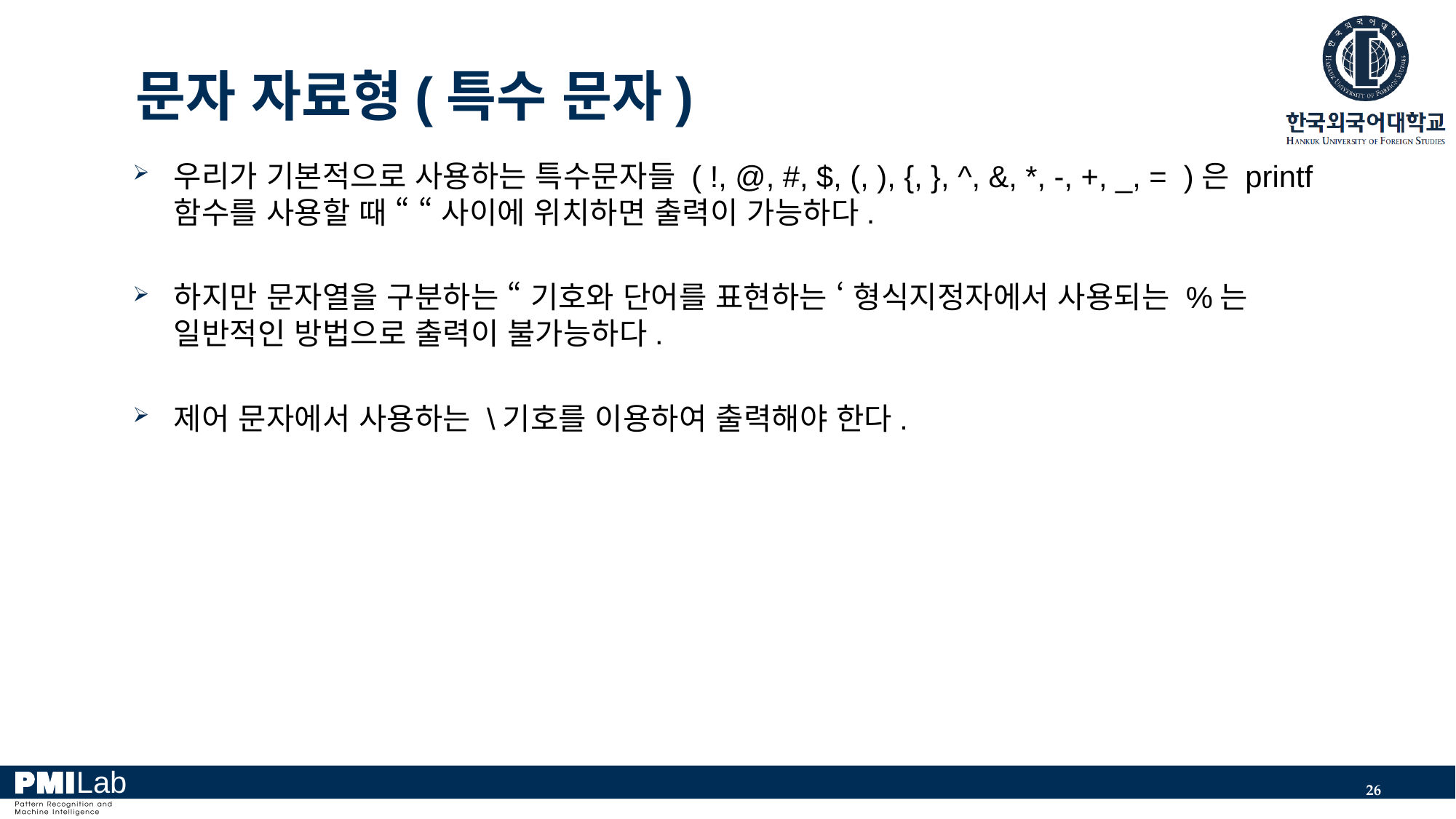

# 문자 자료형(특수 문자)
우리가 기본적으로 사용하는 특수문자들 ( !, @, #, $, (, ), {, }, ^, &, *, -, +, _, =  )은 printf 함수를 사용할 때 “ “ 사이에 위치하면 출력이 가능하다.

하지만 문자열을 구분하는 “ 기호와 단어를 표현하는 ‘ 형식지정자에서 사용되는 %는
일반적인 방법으로 출력이 불가능하다.

제어 문자에서 사용하는 \기호를 이용하여 출력해야 한다.

26